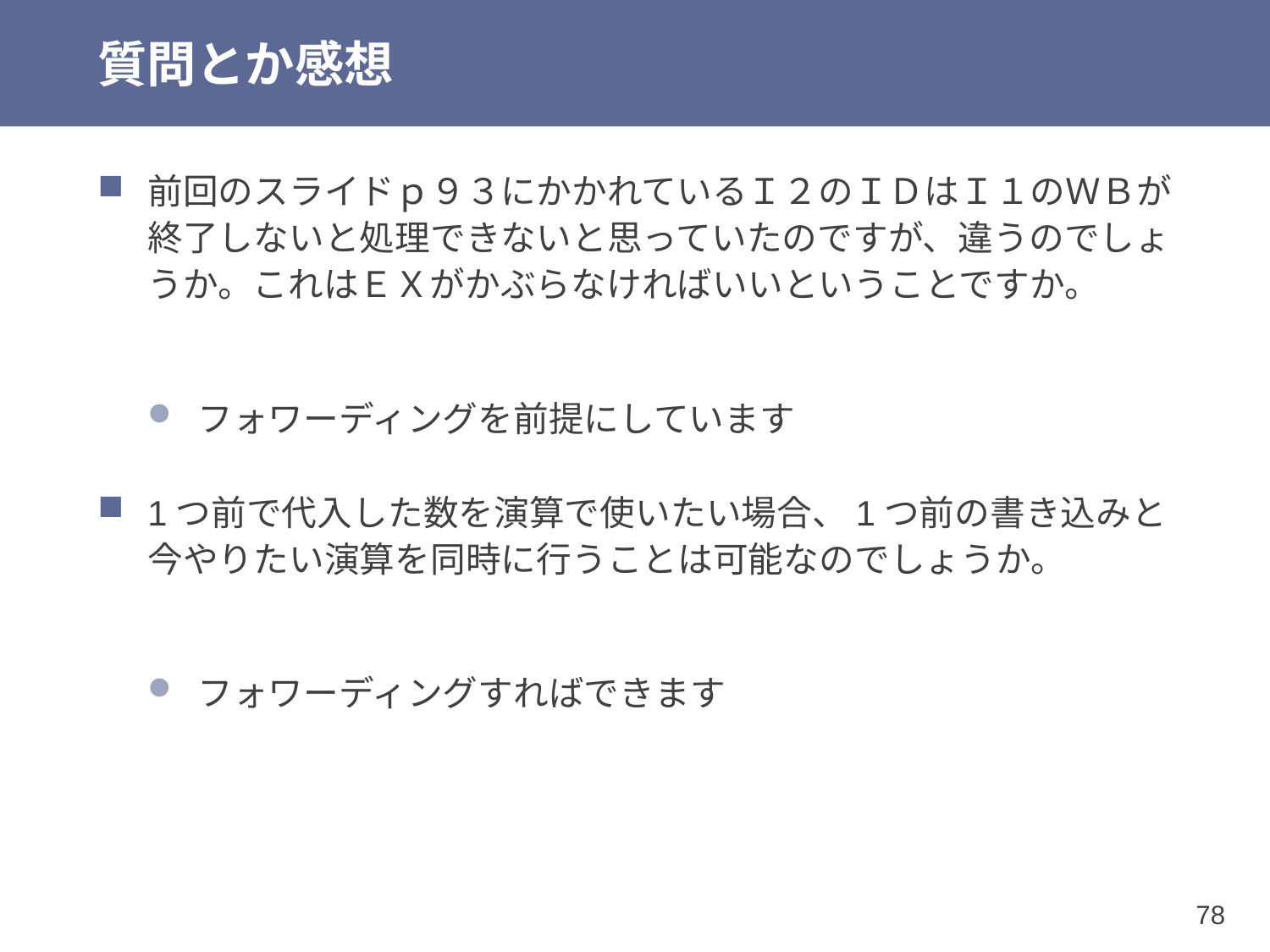

# 質問とか感想
前回のスライドｐ９３にかかれているＩ２のＩＤはＩ１のＷＢが終了しないと処理できないと思っていたのですが、違うのでしょうか。これはＥＸがかぶらなければいいということですか。

フォワーディングを前提にしています
1つ前で代入した数を演算で使いたい場合、1つ前の書き込みと今やりたい演算を同時に行うことは可能なのでしょうか。

フォワーディングすればできます